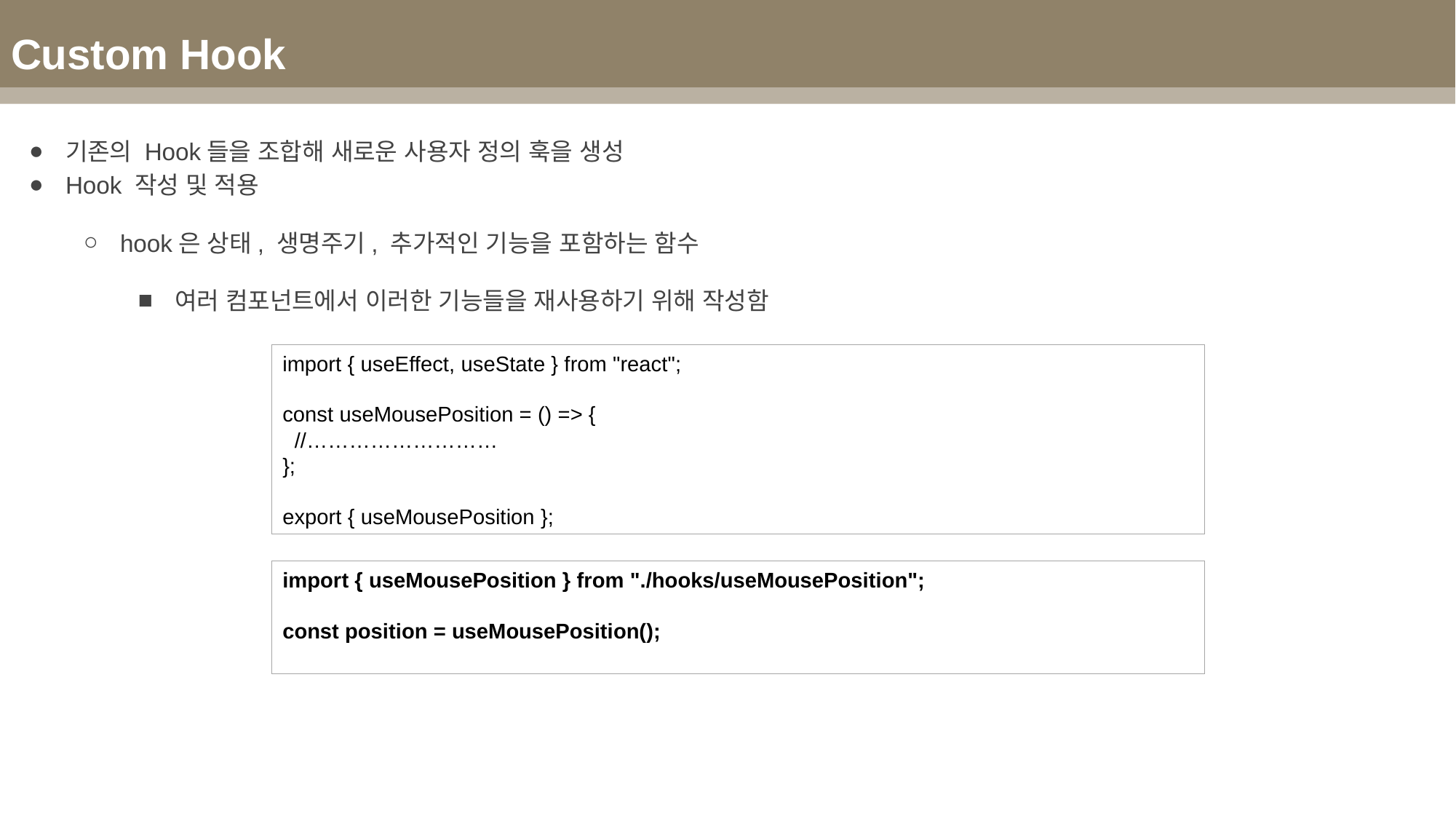

Custom Hook
기존의 Hook들을 조합해 새로운 사용자 정의 훅을 생성
Hook 작성 및 적용
hook은 상태, 생명주기, 추가적인 기능을 포함하는 함수
여러 컴포넌트에서 이러한 기능들을 재사용하기 위해 작성함

import { useEffect, useState } from "react";

const useMousePosition = () => {
  //………………………
};

export { useMousePosition };
import { useMousePosition } from "./hooks/useMousePosition";

const position = useMousePosition();